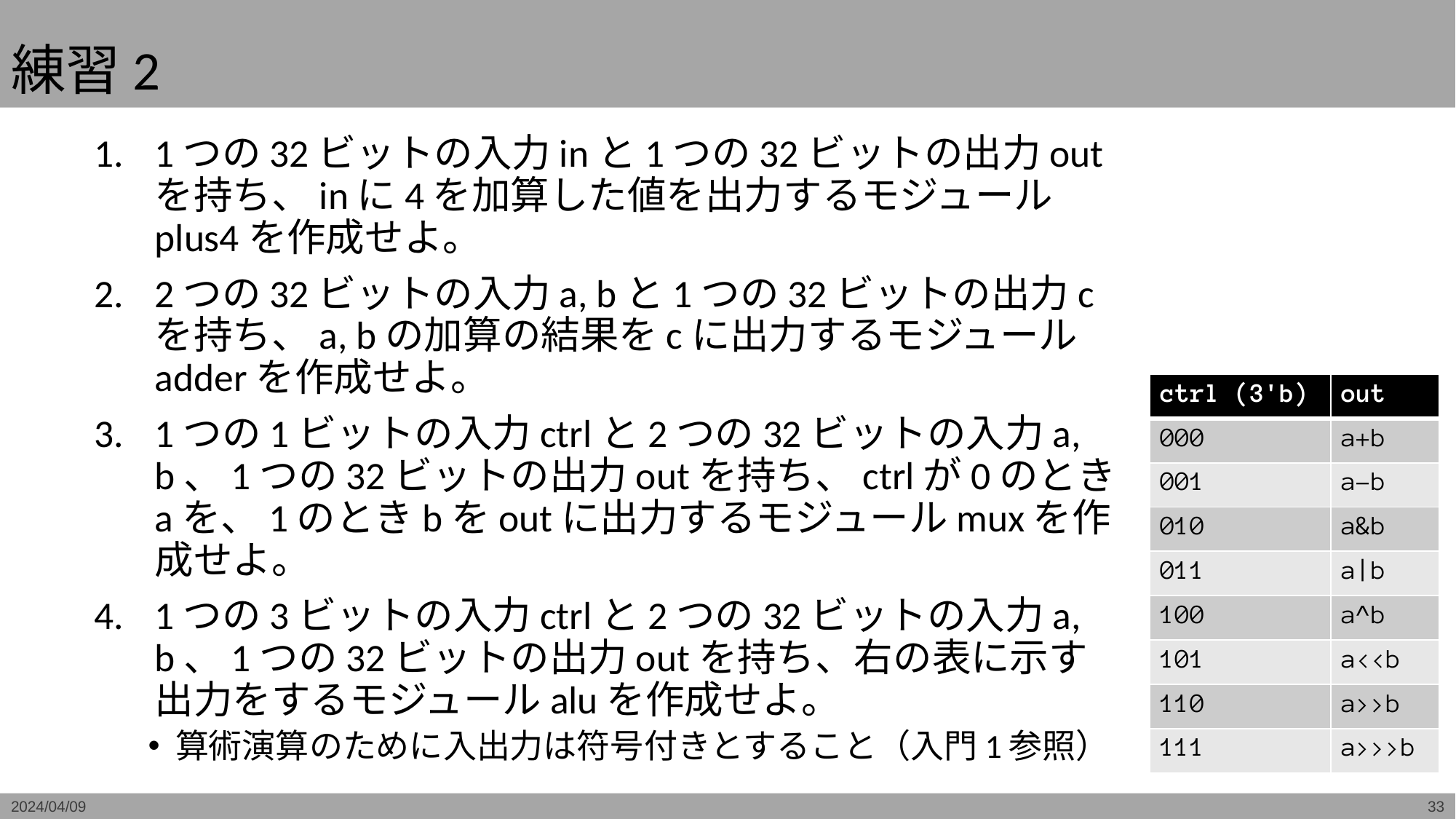

# 練習2
1つの32ビットの入力inと1つの32ビットの出力outを持ち、inに4を加算した値を出力するモジュールplus4を作成せよ。
2つの32ビットの入力a, bと1つの32ビットの出力cを持ち、a, bの加算の結果をcに出力するモジュールadderを作成せよ。
1つの1ビットの入力ctrlと2つの32ビットの入力a, b、1つの32ビットの出力outを持ち、ctrlが0のときaを、1のときbをoutに出力するモジュールmuxを作成せよ。
1つの3ビットの入力ctrlと2つの32ビットの入力a, b、1つの32ビットの出力outを持ち、右の表に示す出力をするモジュールaluを作成せよ。
算術演算のために入出力は符号付きとすること（入門1参照）
| ctrl (3'b) | out |
| --- | --- |
| 000 | a+b |
| 001 | a-b |
| 010 | a&b |
| 011 | a|b |
| 100 | a^b |
| 101 | a<<b |
| 110 | a>>b |
| 111 | a>>>b |
2024/04/09
33